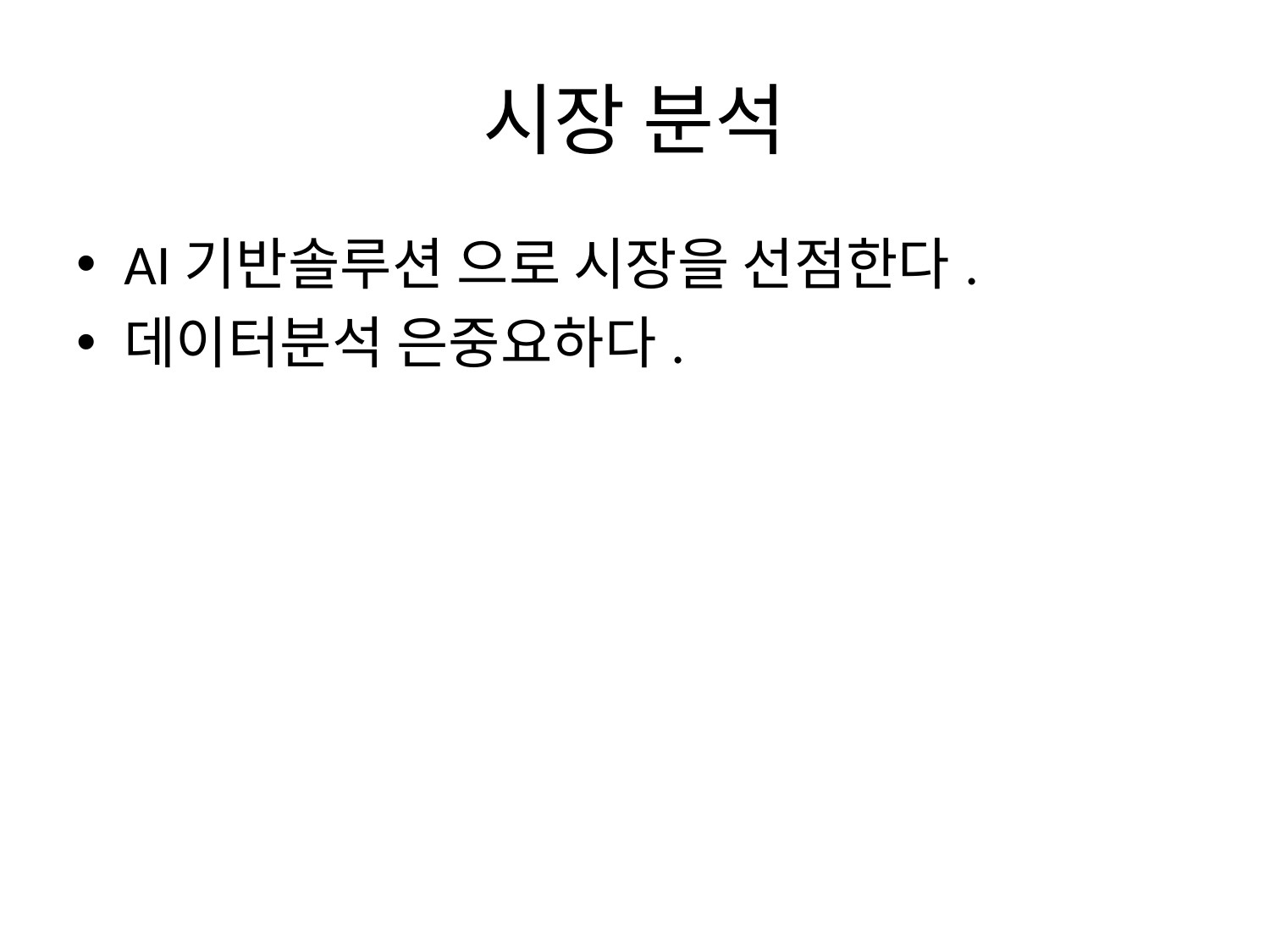

# 시장 분석
AI기반솔루션 으로 시장을 선점한다.
데이터분석 은중요하다.